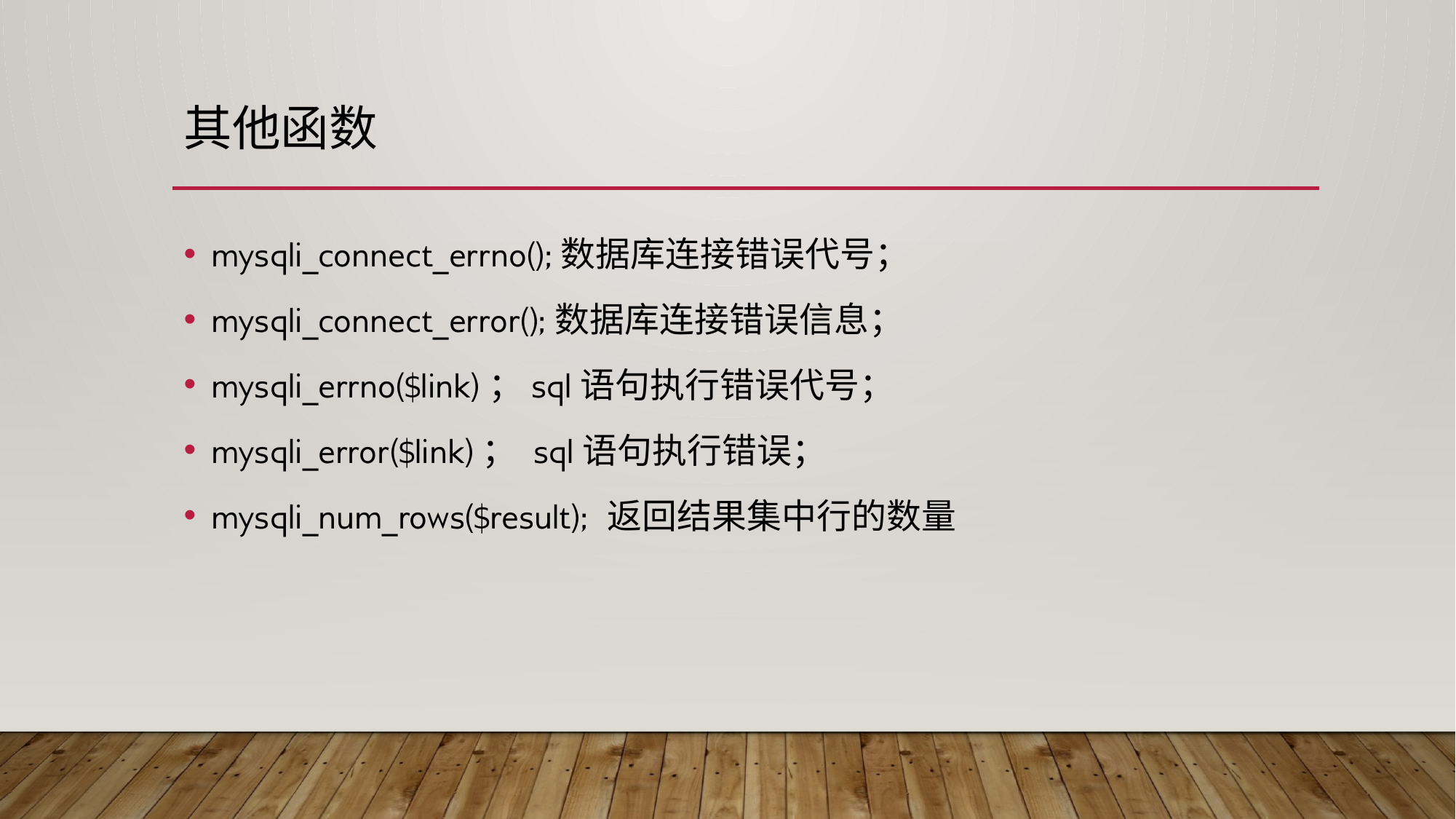

# 其他函数
mysqli_connect_errno();数据库连接错误代号；
mysqli_connect_error();数据库连接错误信息；
mysqli_errno($link)；sql语句执行错误代号；
mysqli_error($link)； sql语句执行错误；
mysqli_num_rows($result); 返回结果集中行的数量